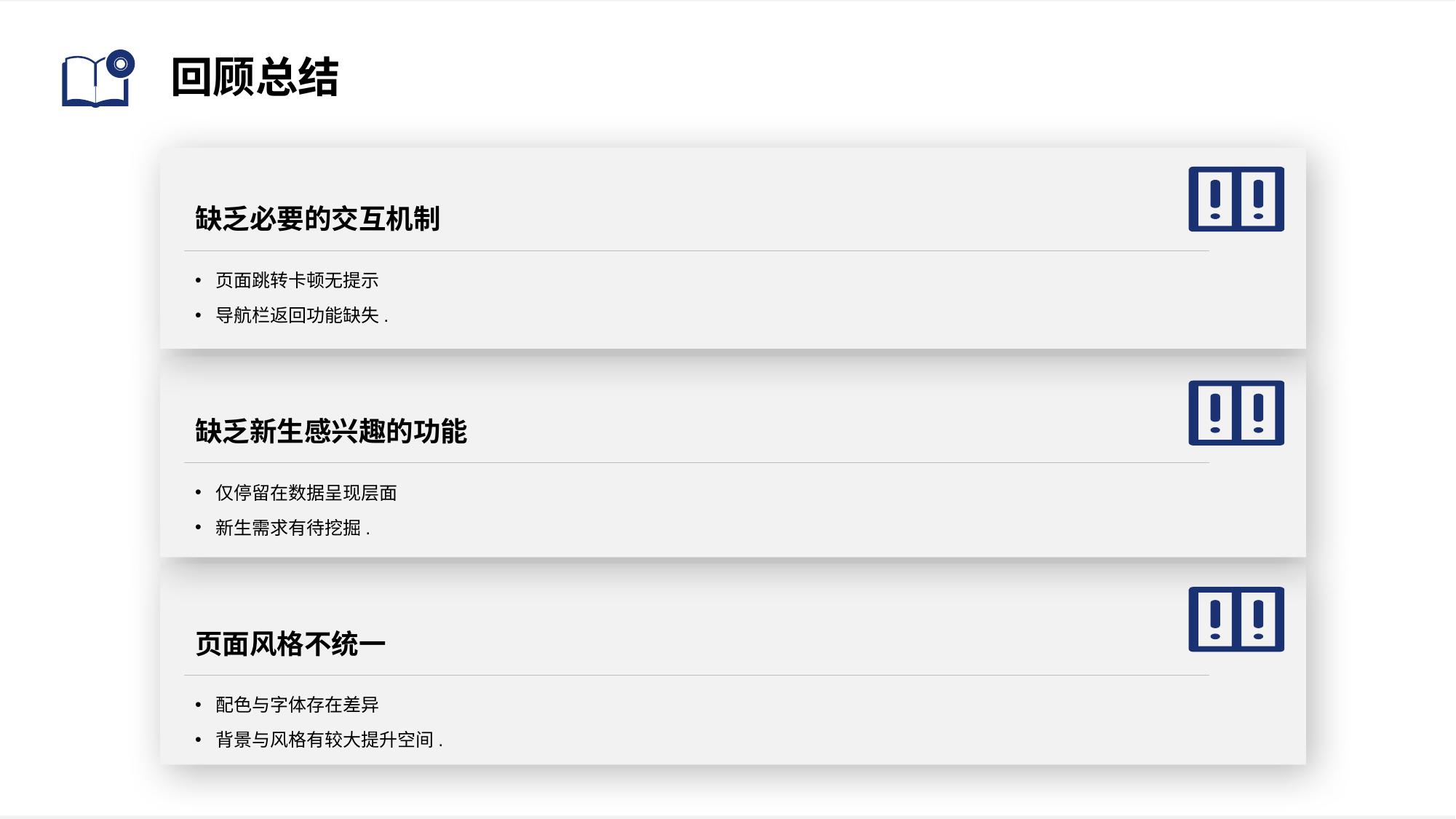

# 回顾总结

缺乏必要的交互机制
页面跳转卡顿无提示
导航栏返回功能缺失.

缺乏新生感兴趣的功能
仅停留在数据呈现层面
新生需求有待挖掘.

页面风格不统一
配色与字体存在差异
背景与风格有较大提升空间.